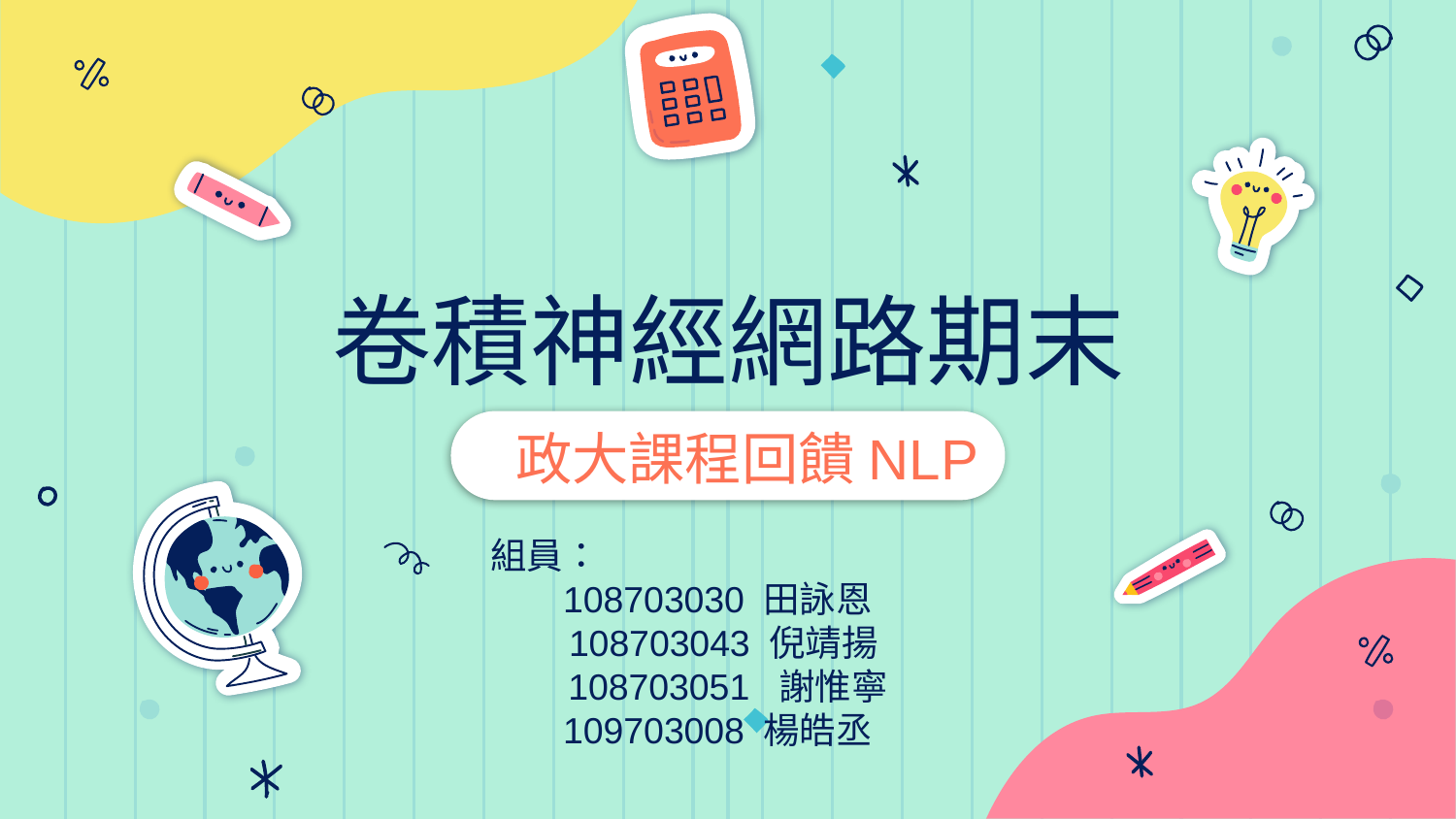

# 卷積神經網路期末

 政大課程回饋NLP

組員：
108703030 田詠恩
108703043 倪靖揚108703051  謝惟寧
109703008 楊皓丞